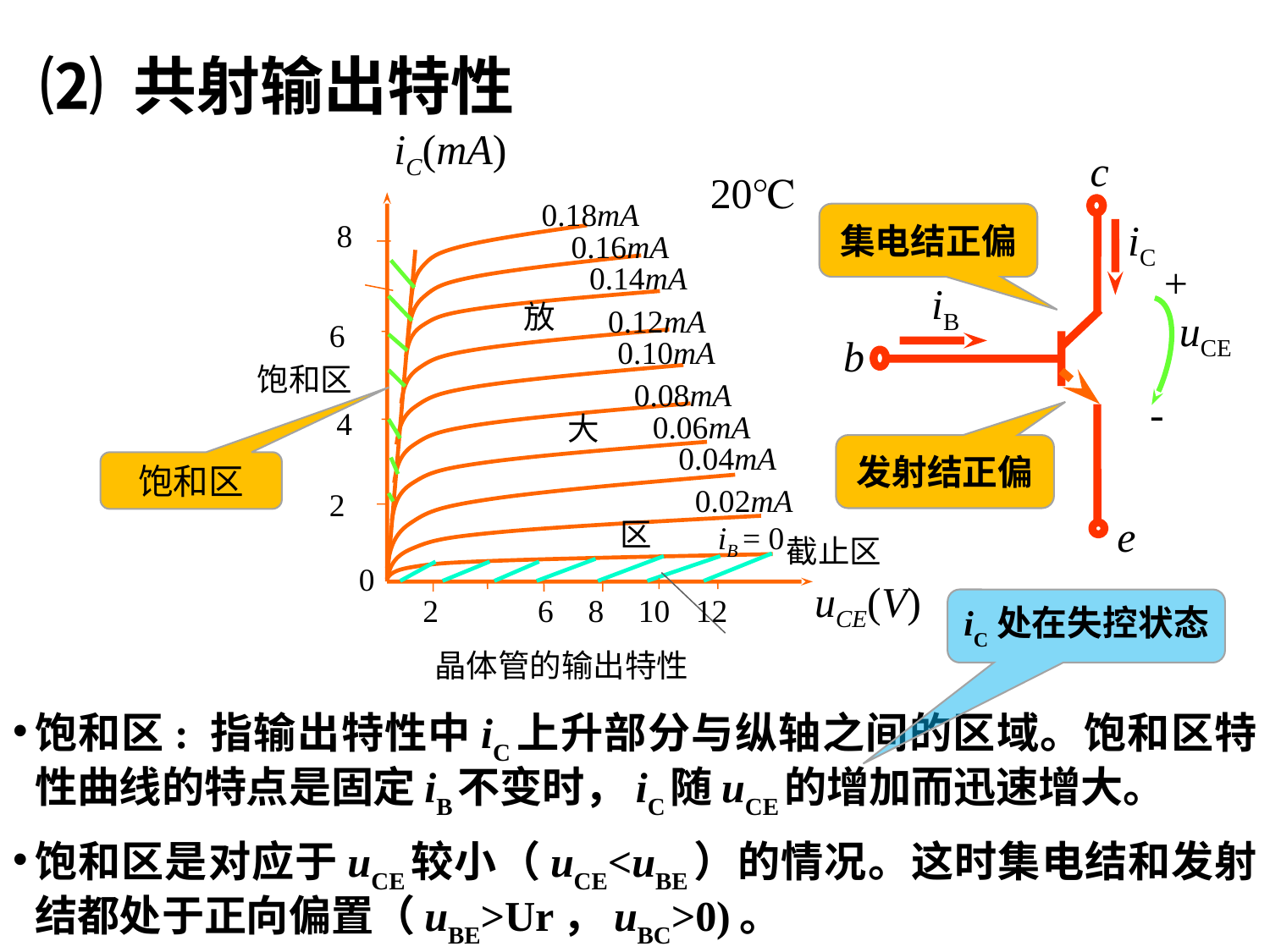

# ⑵ 共射输出特性
iC(mA)
20℃
0.18mA

8
0.16mA

0.14mA

放
0.12mA

6
0.10mA

饱和区
0.08mA

4
0.06mA
大

0.04mA

0.02mA
2

区
iB = 0
截止区
0

uCE(V)

2
6
8
10
12
晶体管的输出特性
c

iC

+
iB
uCE

b

-

e

集电结正偏
发射结正偏
饱和区
iC处在失控状态
饱和区: 指输出特性中iC上升部分与纵轴之间的区域。饱和区特性曲线的特点是固定iB不变时，iC随uCE的增加而迅速增大。
饱和区是对应于uCE较小（uCE<uBE）的情况。这时集电结和发射结都处于正向偏置（uBE>Ur，uBC>0)。